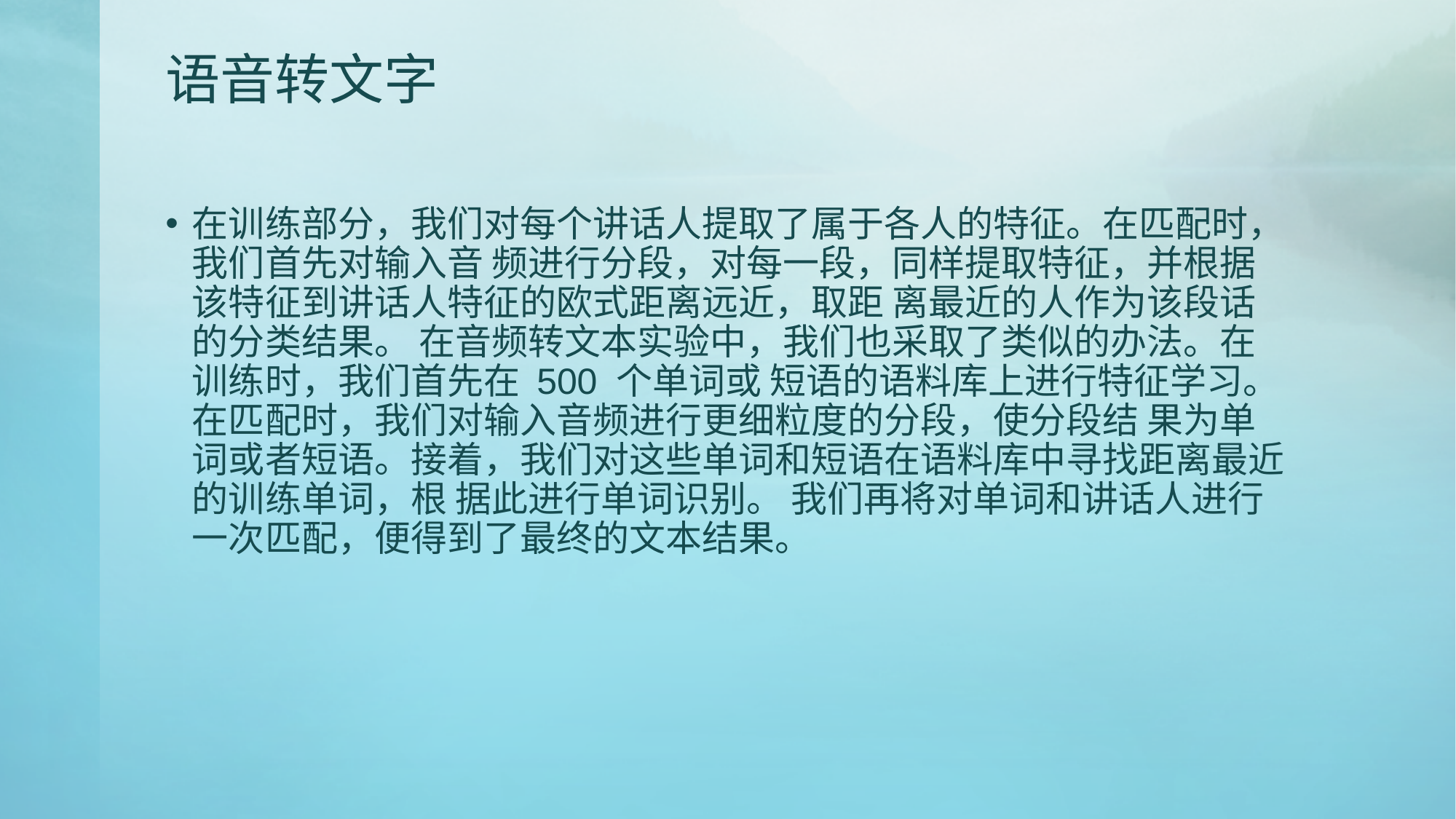

# 语音转文字
在训练部分，我们对每个讲话人提取了属于各人的特征。在匹配时，我们首先对输入音 频进行分段，对每一段，同样提取特征，并根据该特征到讲话人特征的欧式距离远近，取距 离最近的人作为该段话的分类结果。 在音频转文本实验中，我们也采取了类似的办法。在训练时，我们首先在 500 个单词或 短语的语料库上进行特征学习。在匹配时，我们对输入音频进行更细粒度的分段，使分段结 果为单词或者短语。接着，我们对这些单词和短语在语料库中寻找距离最近的训练单词，根 据此进行单词识别。 我们再将对单词和讲话人进行一次匹配，便得到了最终的文本结果。